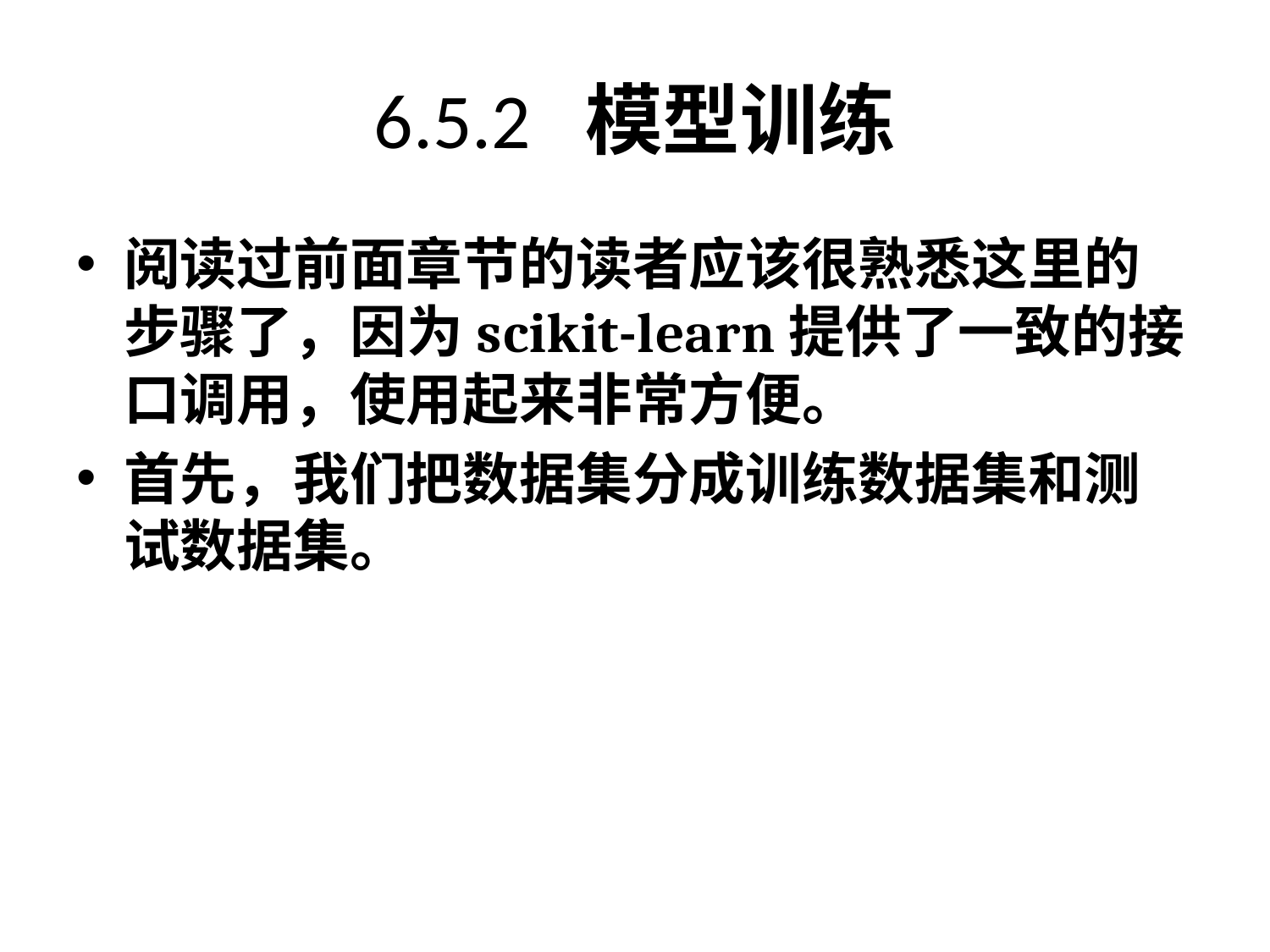

# 6.5.2  模型训练
阅读过前面章节的读者应该很熟悉这里的步骤了，因为scikit-learn提供了一致的接口调用，使用起来非常方便。
首先，我们把数据集分成训练数据集和测试数据集。